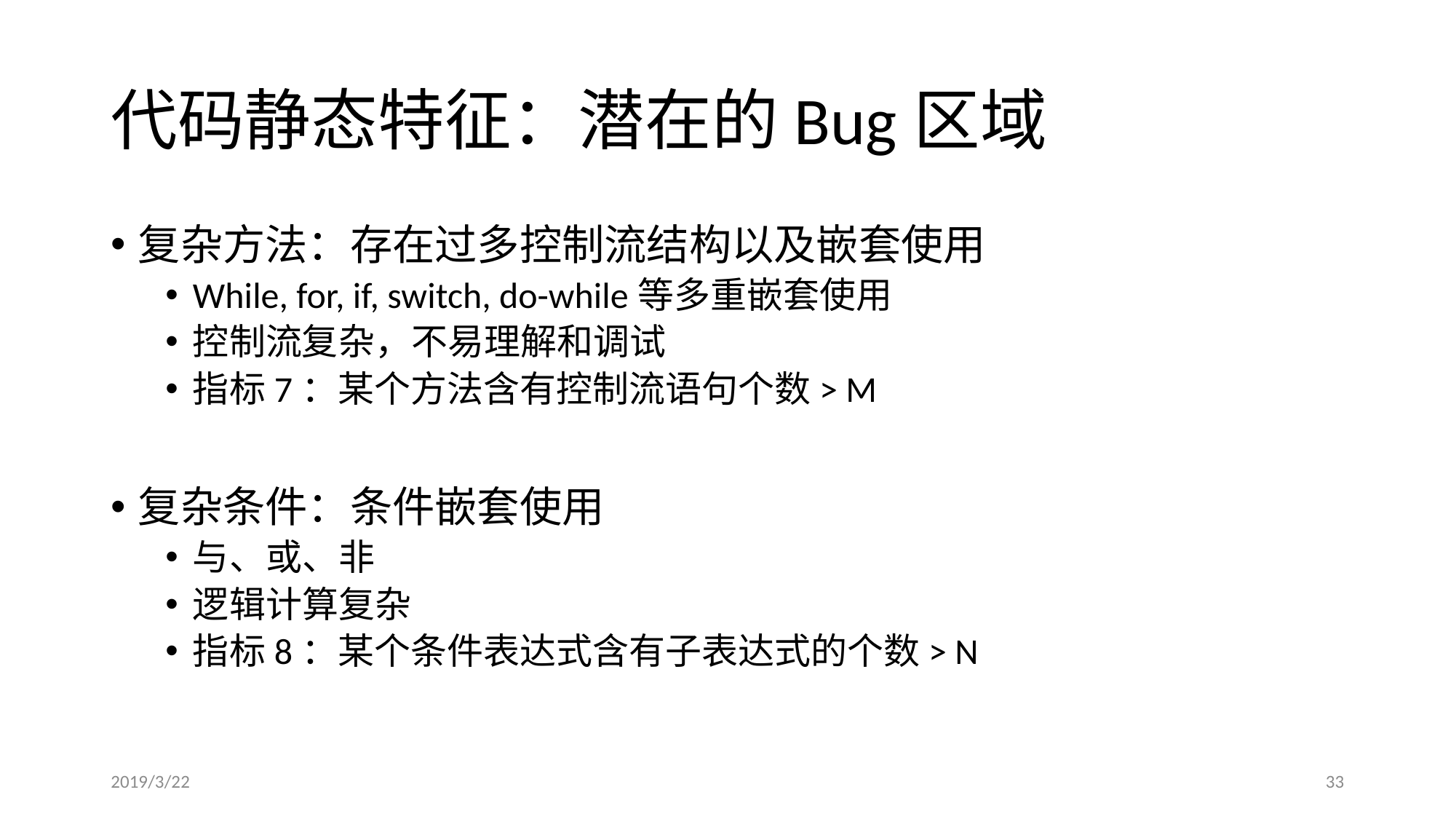

# 代码静态特征：潜在的Bug区域
复杂方法：存在过多控制流结构以及嵌套使用
While, for, if, switch, do-while等多重嵌套使用
控制流复杂，不易理解和调试
指标7：某个方法含有控制流语句个数> M

复杂条件：条件嵌套使用
与、或、非
逻辑计算复杂
指标8：某个条件表达式含有子表达式的个数> N

2019/3/22
33